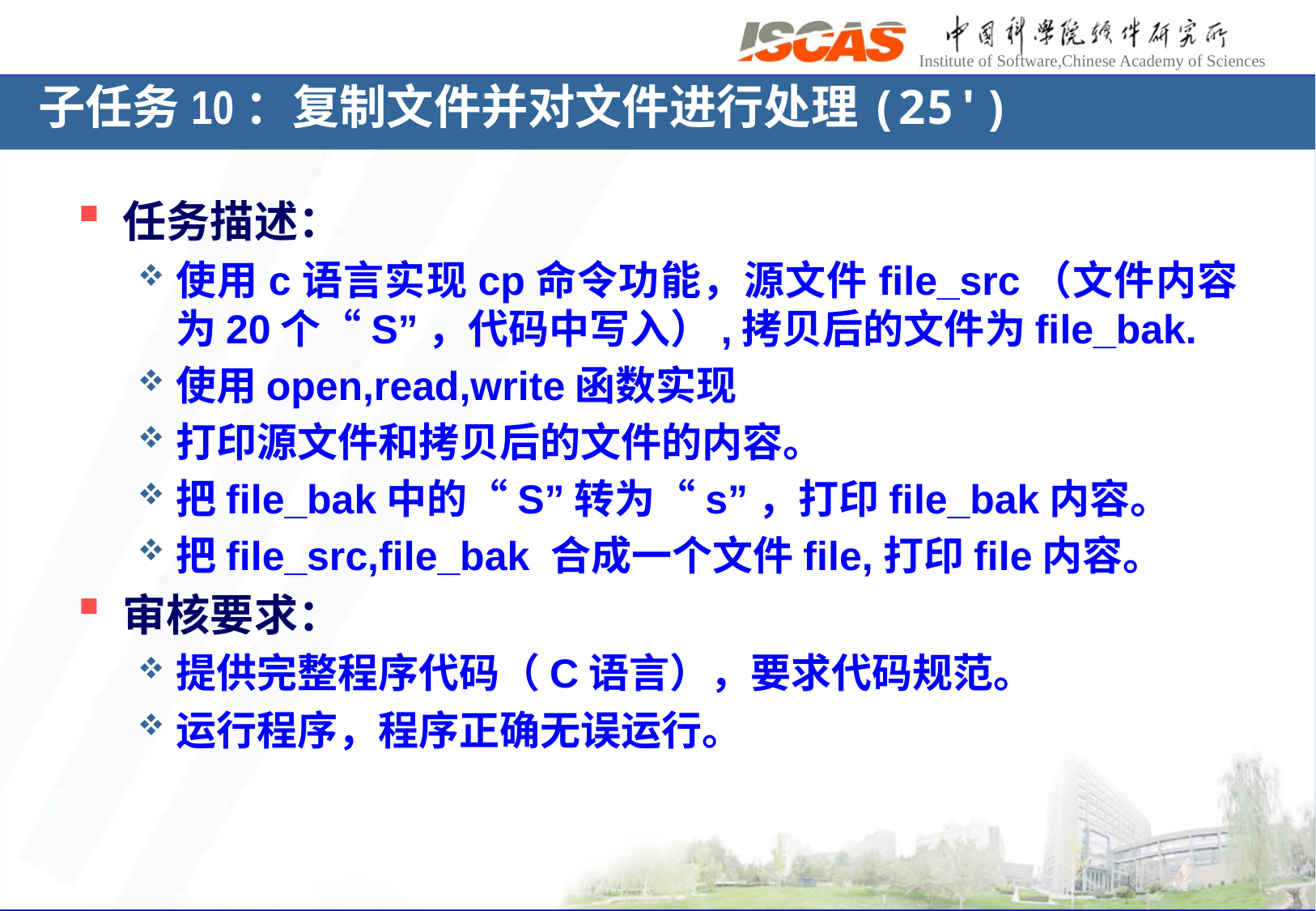

# 子任务10：复制文件并对文件进行处理(25')
任务描述：
使用c语言实现cp命令功能，源文件file_src（文件内容为20个“S”，代码中写入）,拷贝后的文件为file_bak.
使用open,read,write函数实现
打印源文件和拷贝后的文件的内容。
把file_bak中的“S”转为“s”，打印file_bak内容。
把file_src,file_bak 合成一个文件file,打印file内容。
审核要求：
提供完整程序代码（C语言），要求代码规范。
运行程序，程序正确无误运行。